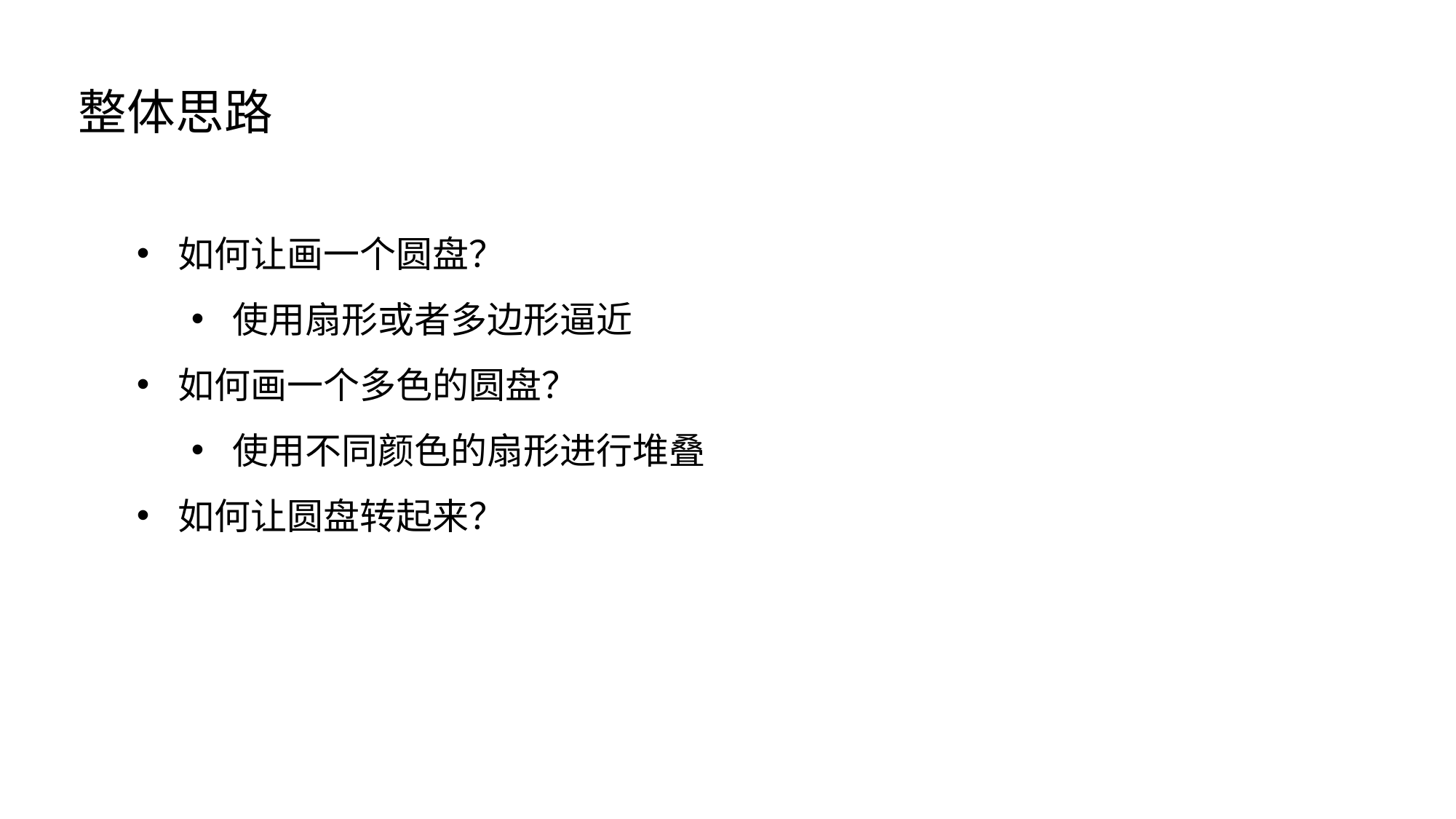

整体思路
如何让画一个圆盘？
使用扇形或者多边形逼近
如何画一个多色的圆盘？
使用不同颜色的扇形进行堆叠
如何让圆盘转起来？